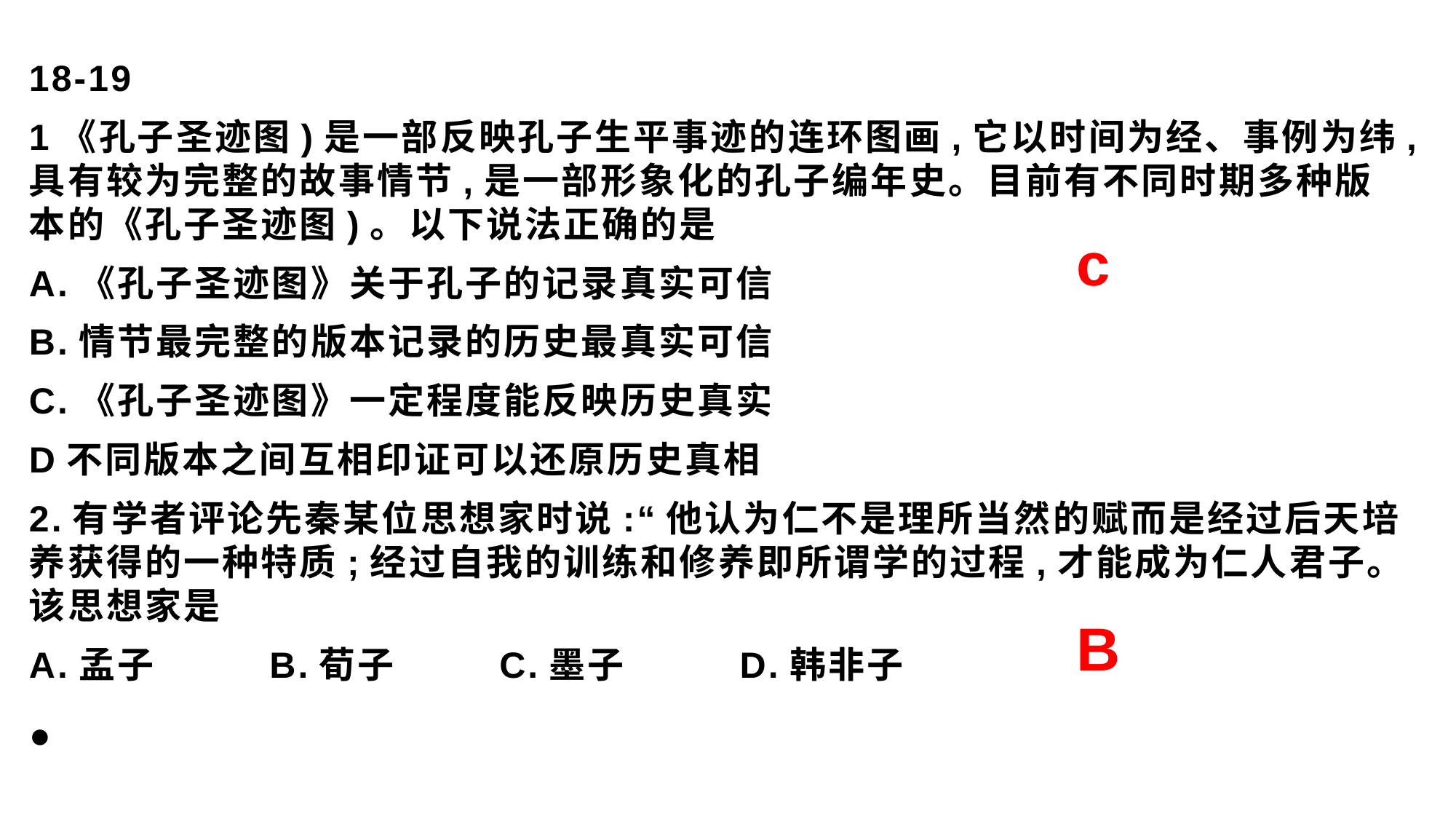

18-19
1《孔子圣迹图)是一部反映孔子生平事迹的连环图画,它以时间为经、事例为纬,具有较为完整的故事情节,是一部形象化的孔子编年史。目前有不同时期多种版本的《孔子圣迹图)。以下说法正确的是
A.《孔子圣迹图》关于孔子的记录真实可信
B.情节最完整的版本记录的历史最真实可信
C.《孔子圣迹图》一定程度能反映历史真实
D不同版本之间互相印证可以还原历史真相
2.有学者评论先秦某位思想家时说:“他认为仁不是理所当然的赋而是经过后天培养获得的一种特质;经过自我的训练和修养即所谓学的过程,才能成为仁人君子。该思想家是
A.孟子          B.荀子         C.墨子          D.韩非子

c
B